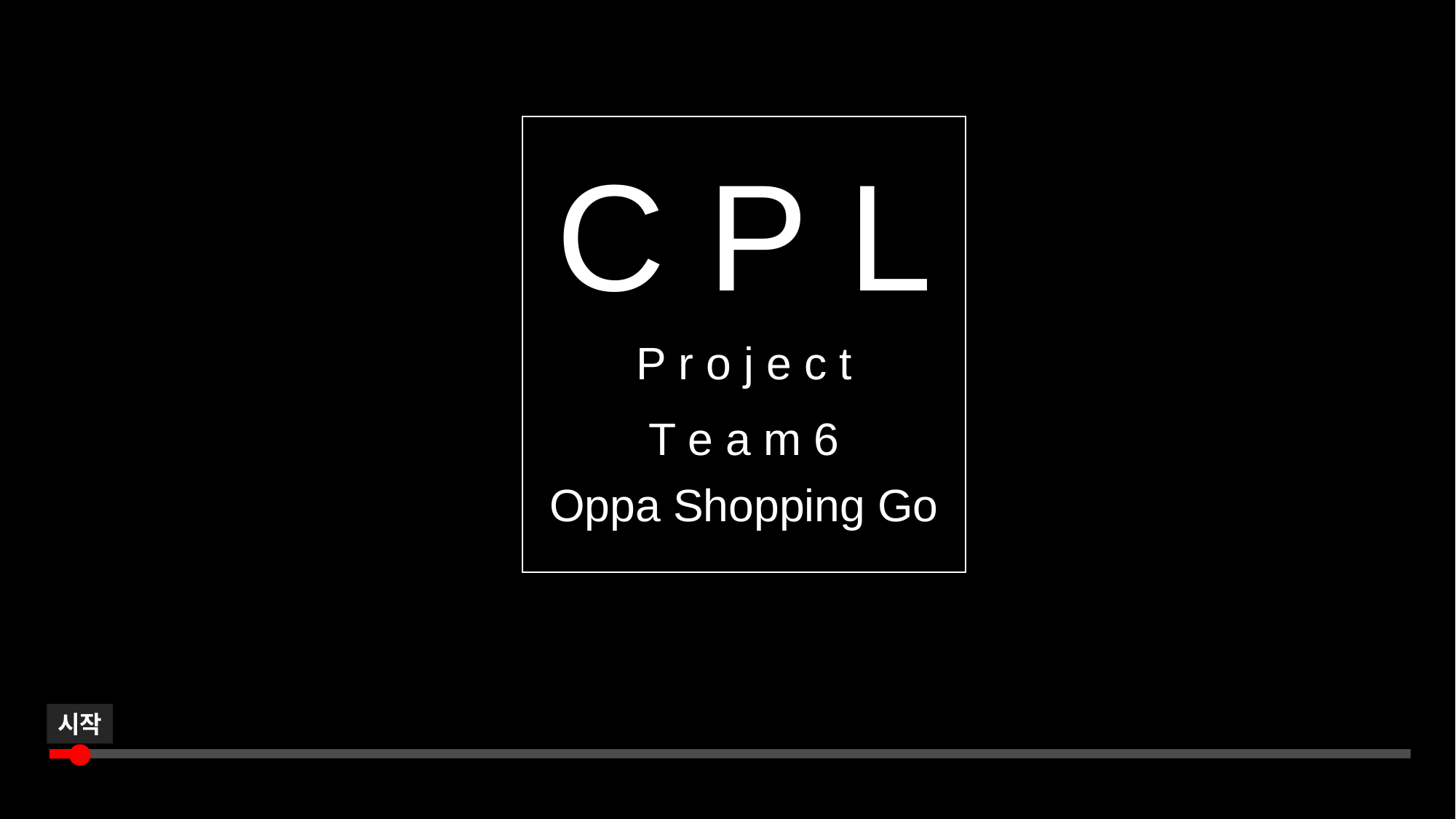

C P L
P r o j e c t
T e a m 6
Oppa Shopping Go
시작